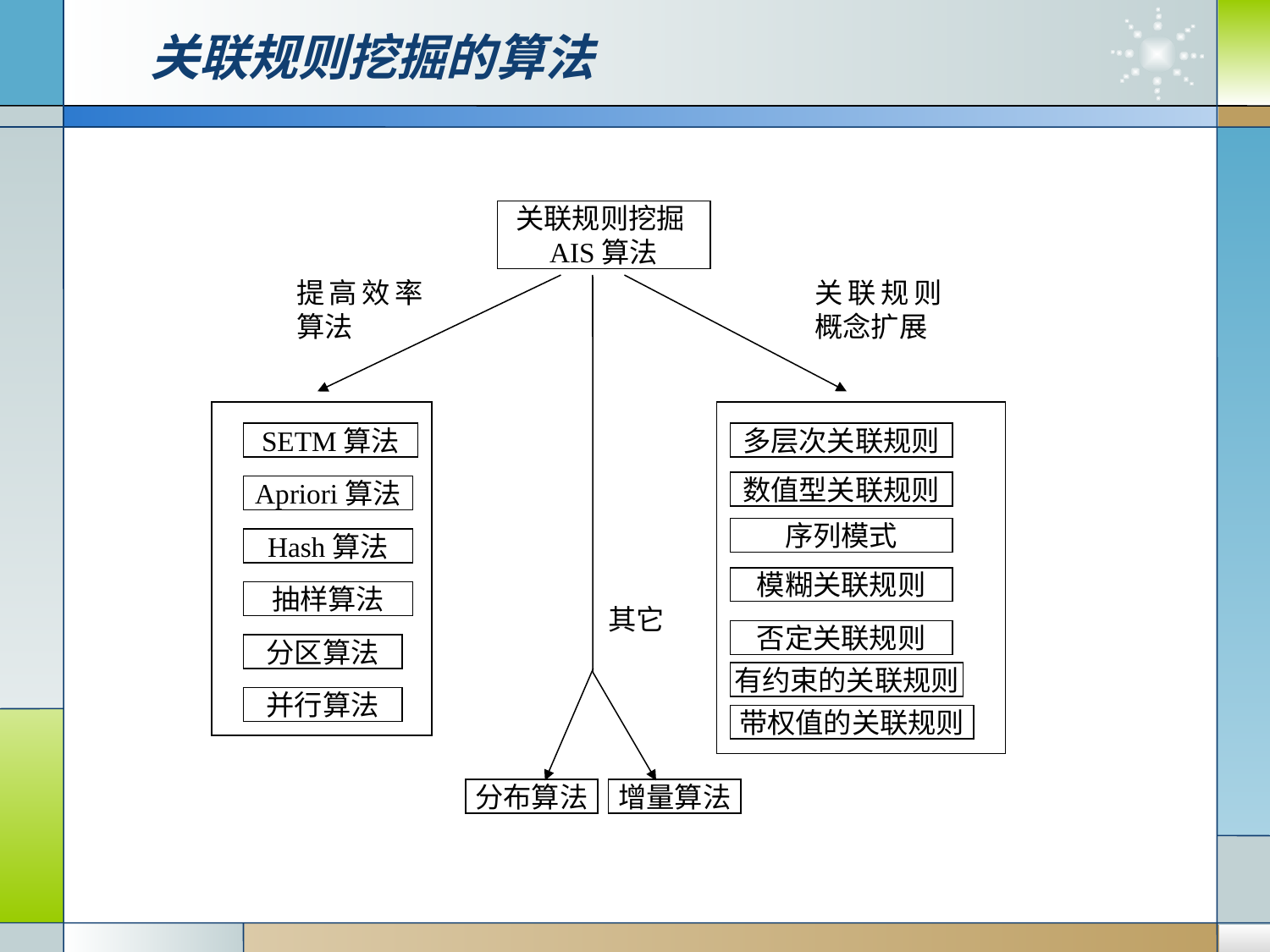

# 关联规则挖掘的算法
关联规则挖掘AIS算法
提高效率算法

关联规则概念扩展

SETM算法
多层次关联规则
数值型关联规则
Apriori算法
序列模式
Hash算法
模糊关联规则
抽样算法
其它
否定关联规则
分区算法
有约束的关联规则

并行算法
带权值的关联规则
分布算法
增量算法